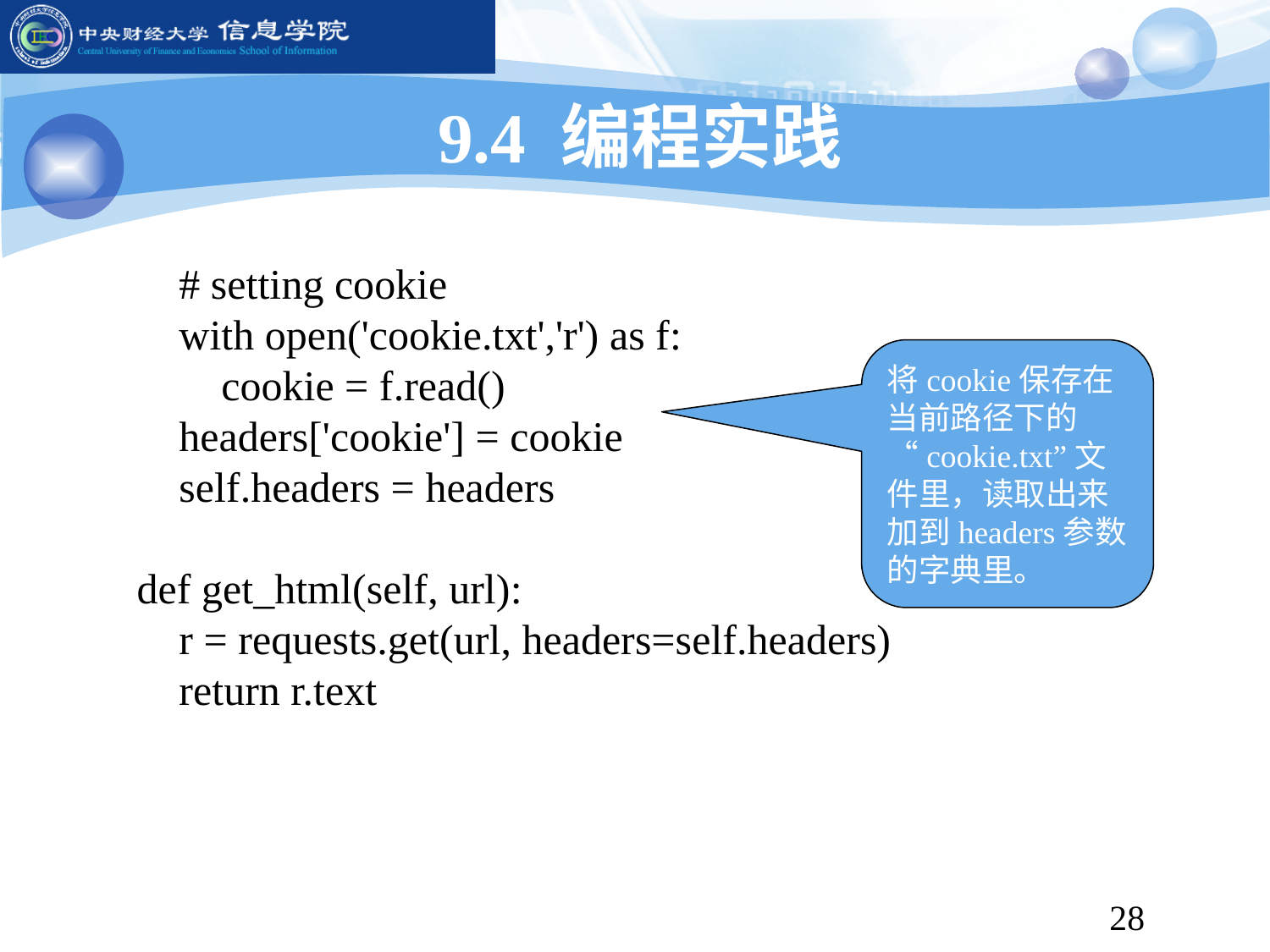

9.4 编程实践
        # setting cookie
        with open('cookie.txt','r') as f:
            cookie = f.read()
        headers['cookie'] = cookie
        self.headers = headers

    def get_html(self, url):
        r = requests.get(url, headers=self.headers)
        return r.text
将cookie保存在当前路径下的“cookie.txt”文件里，读取出来加到headers参数的字典里。